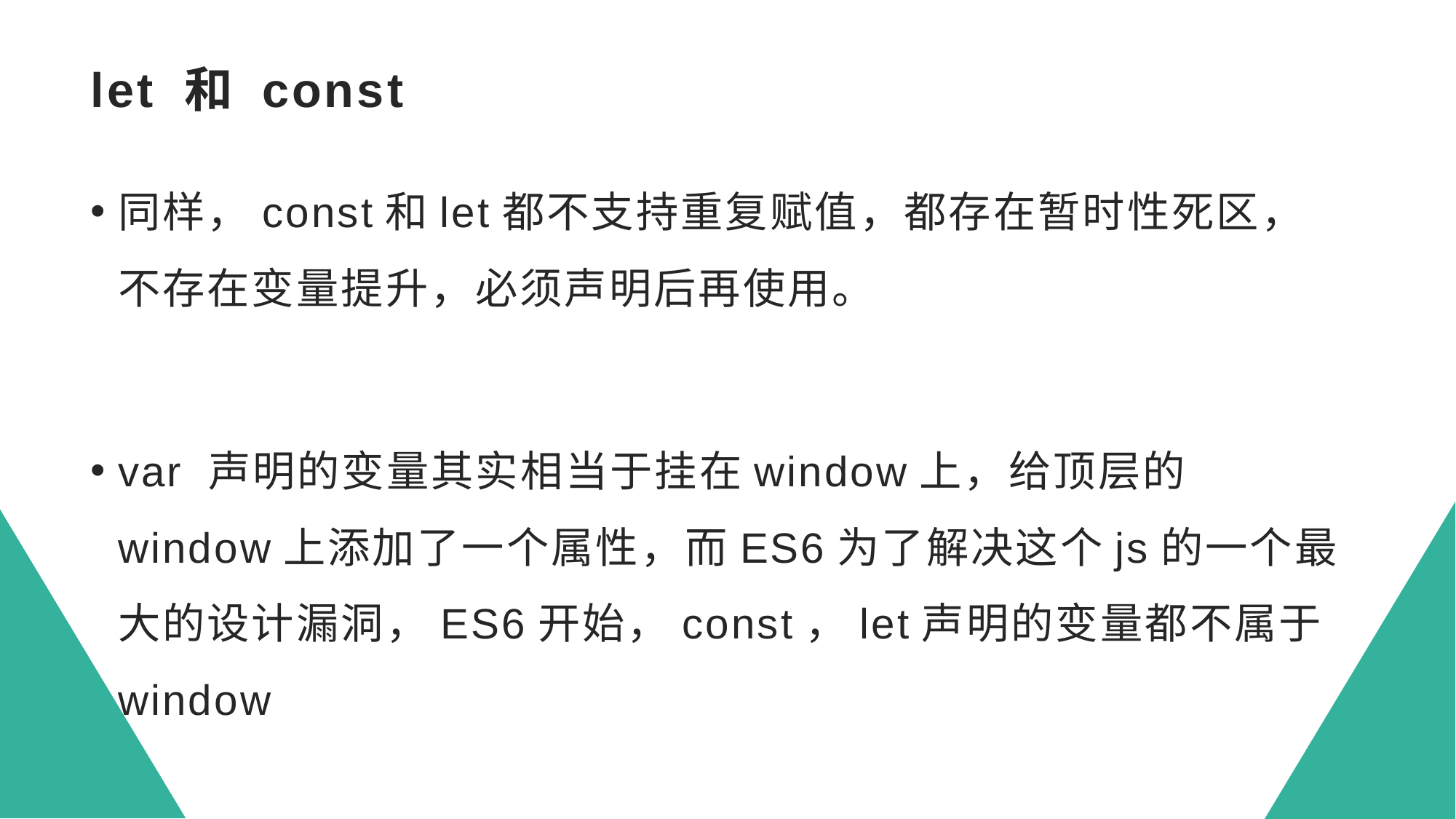

# let 和 const
同样，const和let都不支持重复赋值，都存在暂时性死区，不存在变量提升，必须声明后再使用。

var 声明的变量其实相当于挂在window上，给顶层的window上添加了一个属性，而ES6为了解决这个js的一个最大的设计漏洞，ES6开始，const，let声明的变量都不属于window